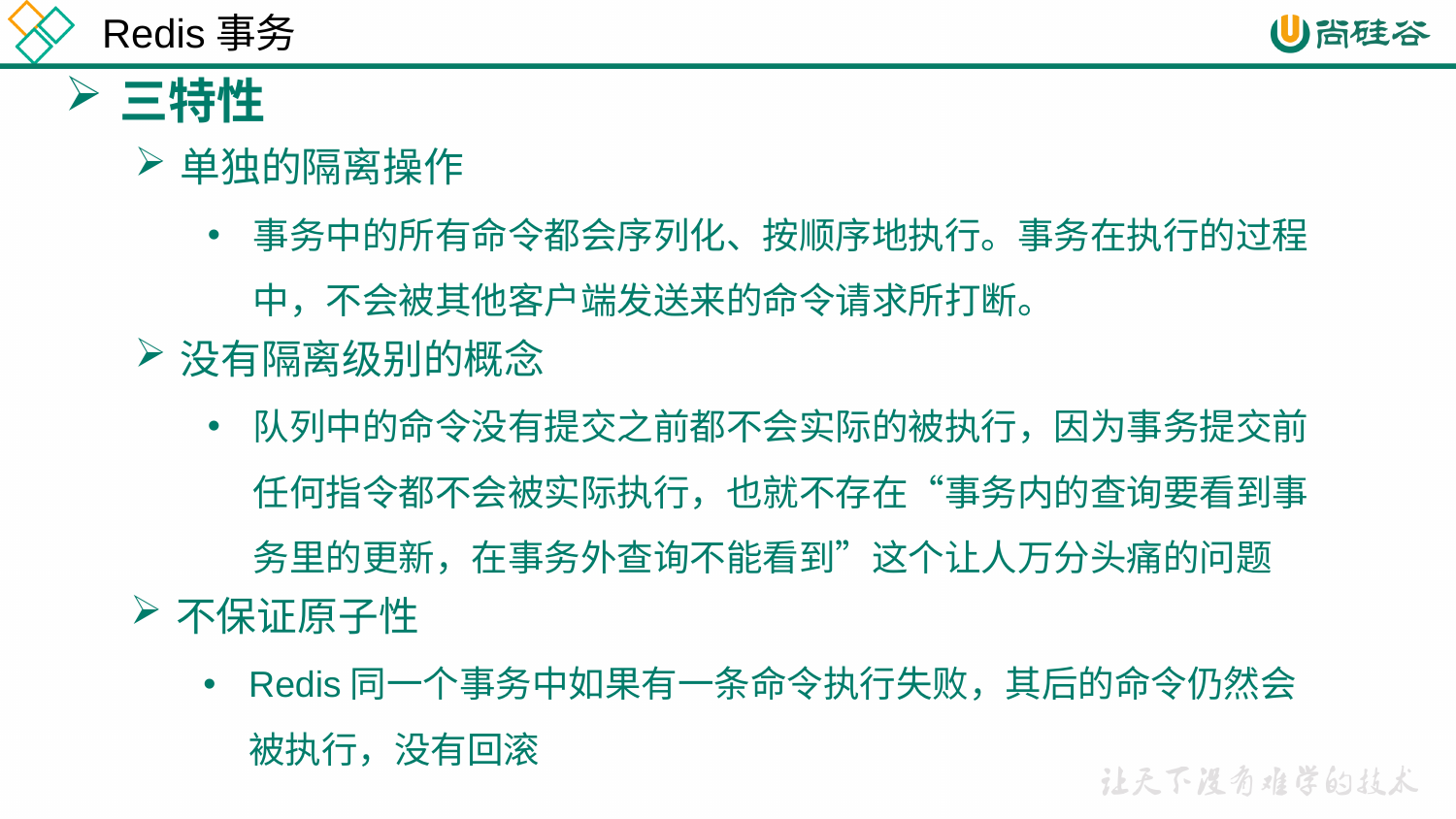

Redis事务
三特性
单独的隔离操作
事务中的所有命令都会序列化、按顺序地执行。事务在执行的过程中，不会被其他客户端发送来的命令请求所打断。

没有隔离级别的概念
队列中的命令没有提交之前都不会实际的被执行，因为事务提交前任何指令都不会被实际执行，也就不存在“事务内的查询要看到事务里的更新，在事务外查询不能看到”这个让人万分头痛的问题
不保证原子性
Redis同一个事务中如果有一条命令执行失败，其后的命令仍然会被执行，没有回滚